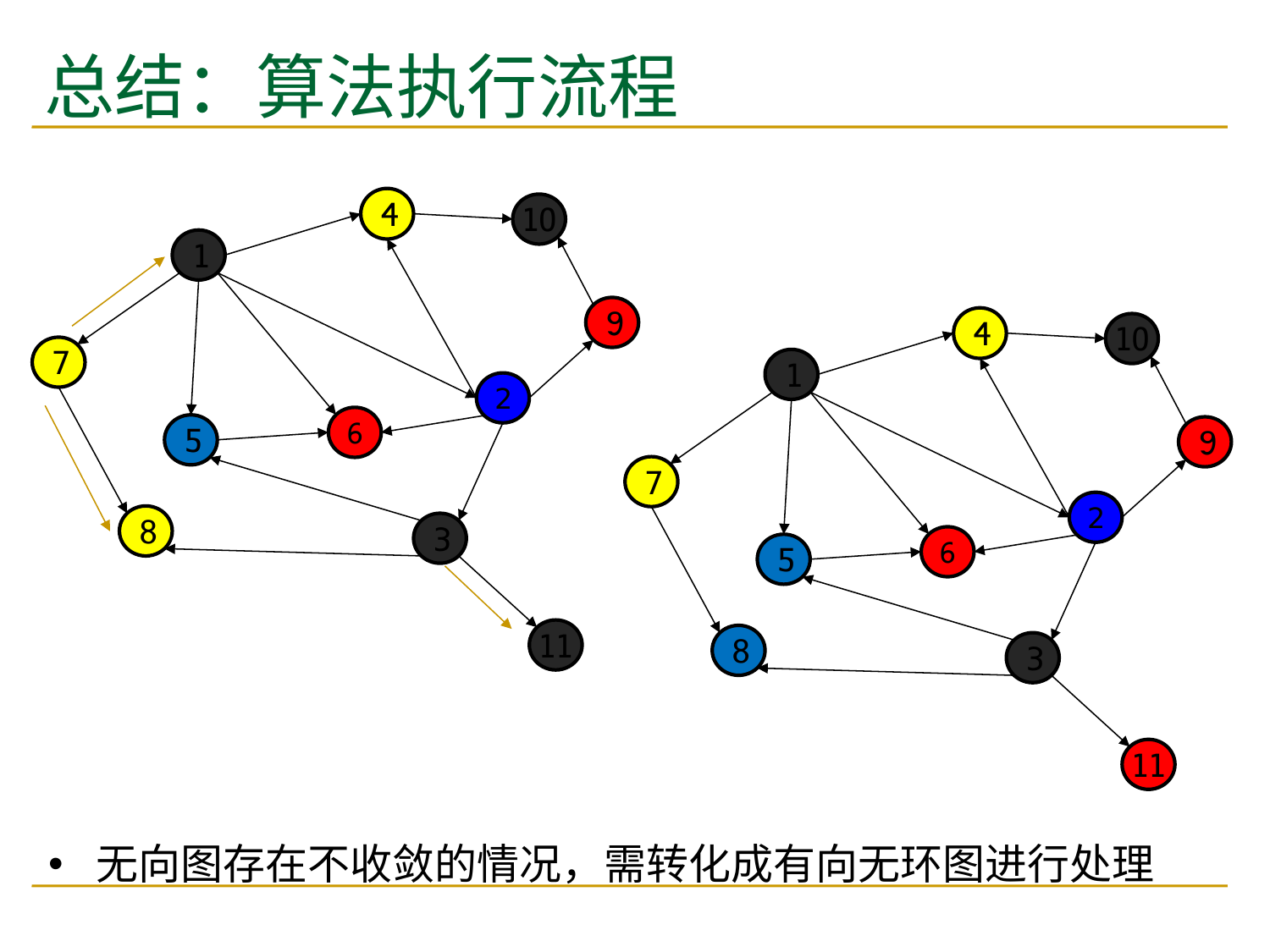

# 总结：算法执行流程
4
10
1
9
7
2
6
5
8
3
11
4
10
1
9
7
2
6
5
8
3
11
无向图存在不收敛的情况，需转化成有向无环图进行处理